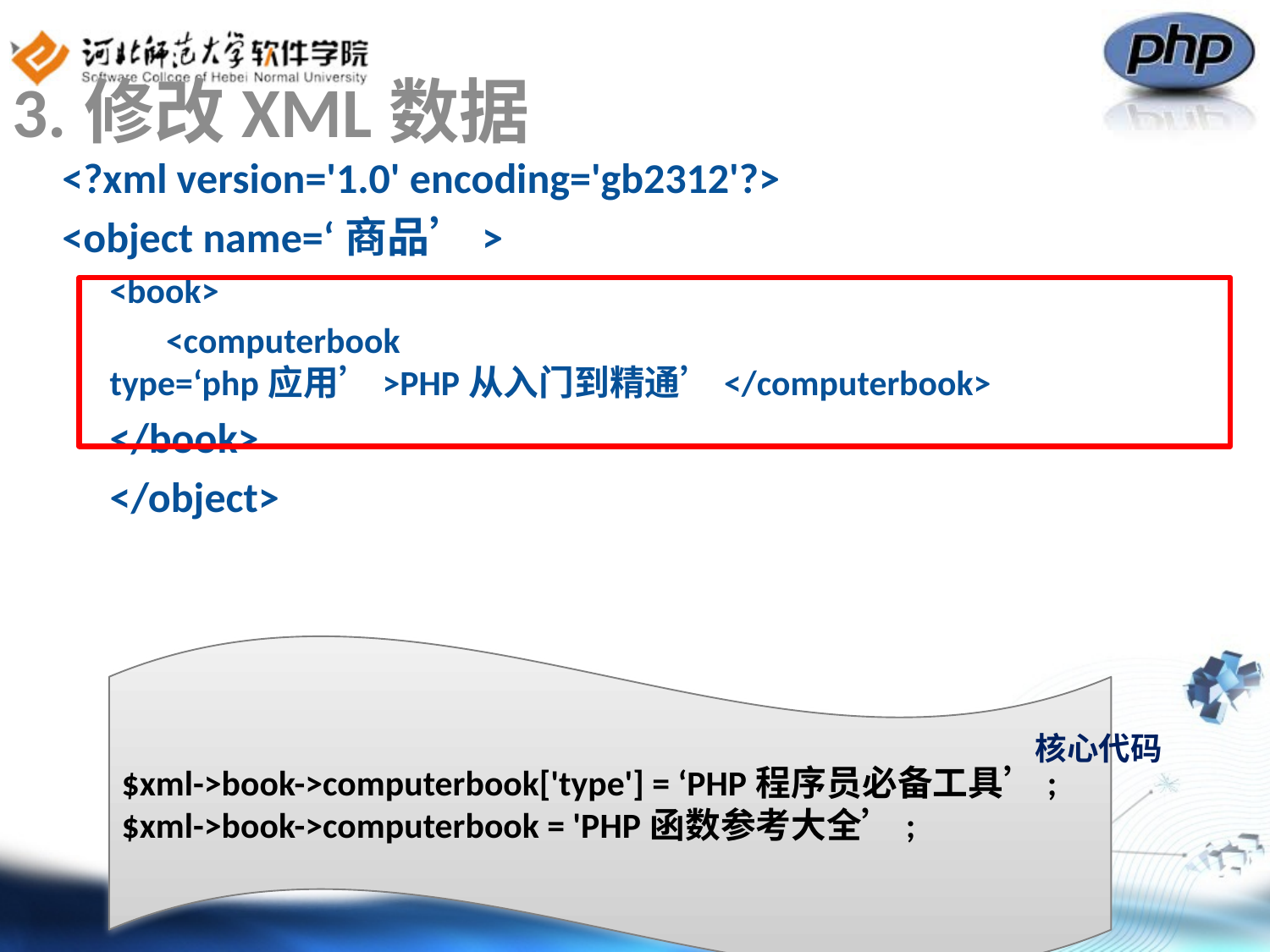

# 3.修改XML数据
<?xml version='1.0' encoding='gb2312'?>
<object name=‘商品’>
	<book>
	       <computerbook type=‘php应用’>PHP从入门到精通’</computerbook>
	</book>
	</object>

$xml->book->computerbook['type'] = ‘PHP程序员必备工具’;
$xml->book->computerbook = 'PHP函数参考大全’;
核心代码